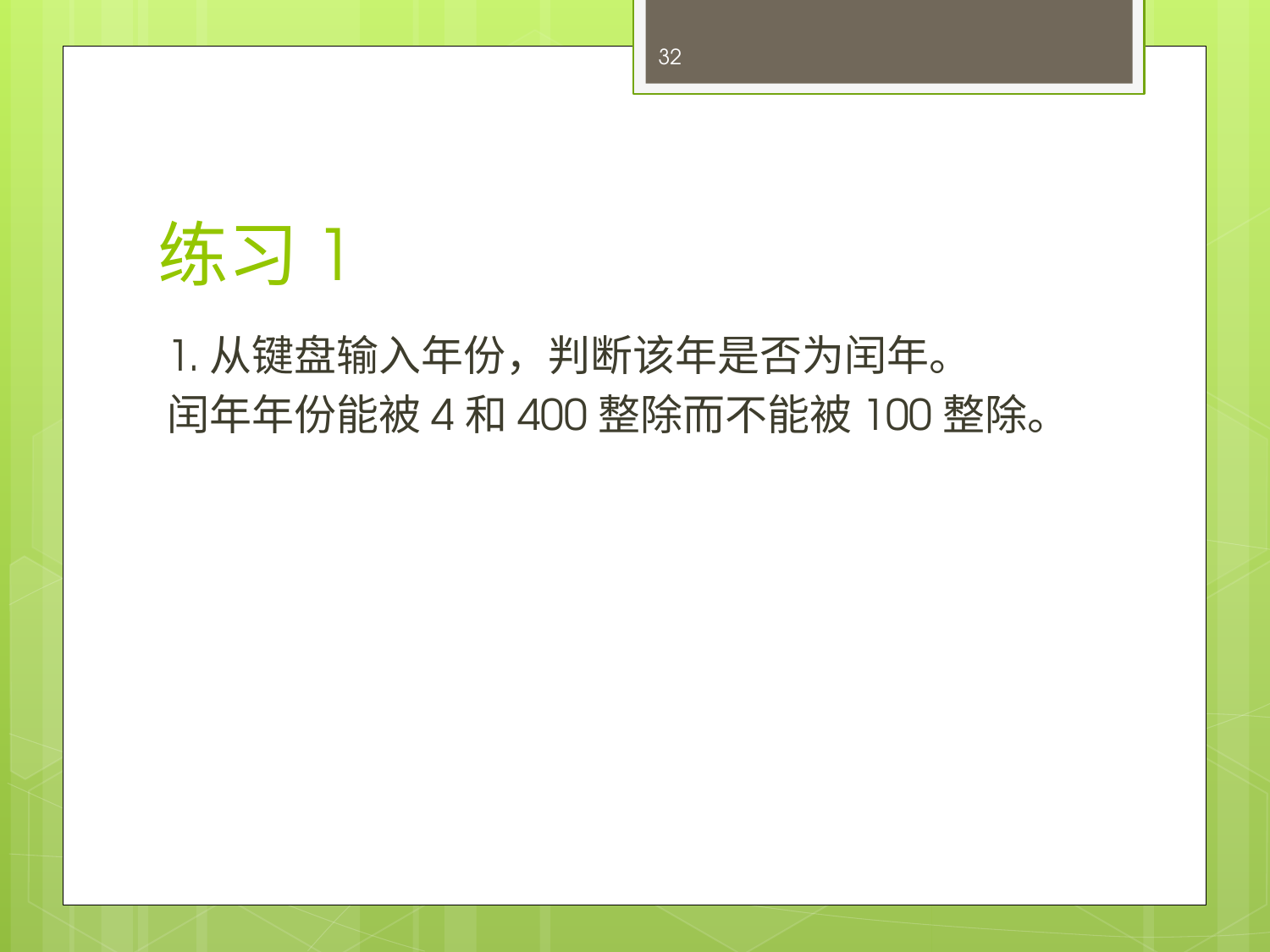

32
# 练习1
1.从键盘输入年份，判断该年是否为闰年。
闰年年份能被4和400整除而不能被100整除。